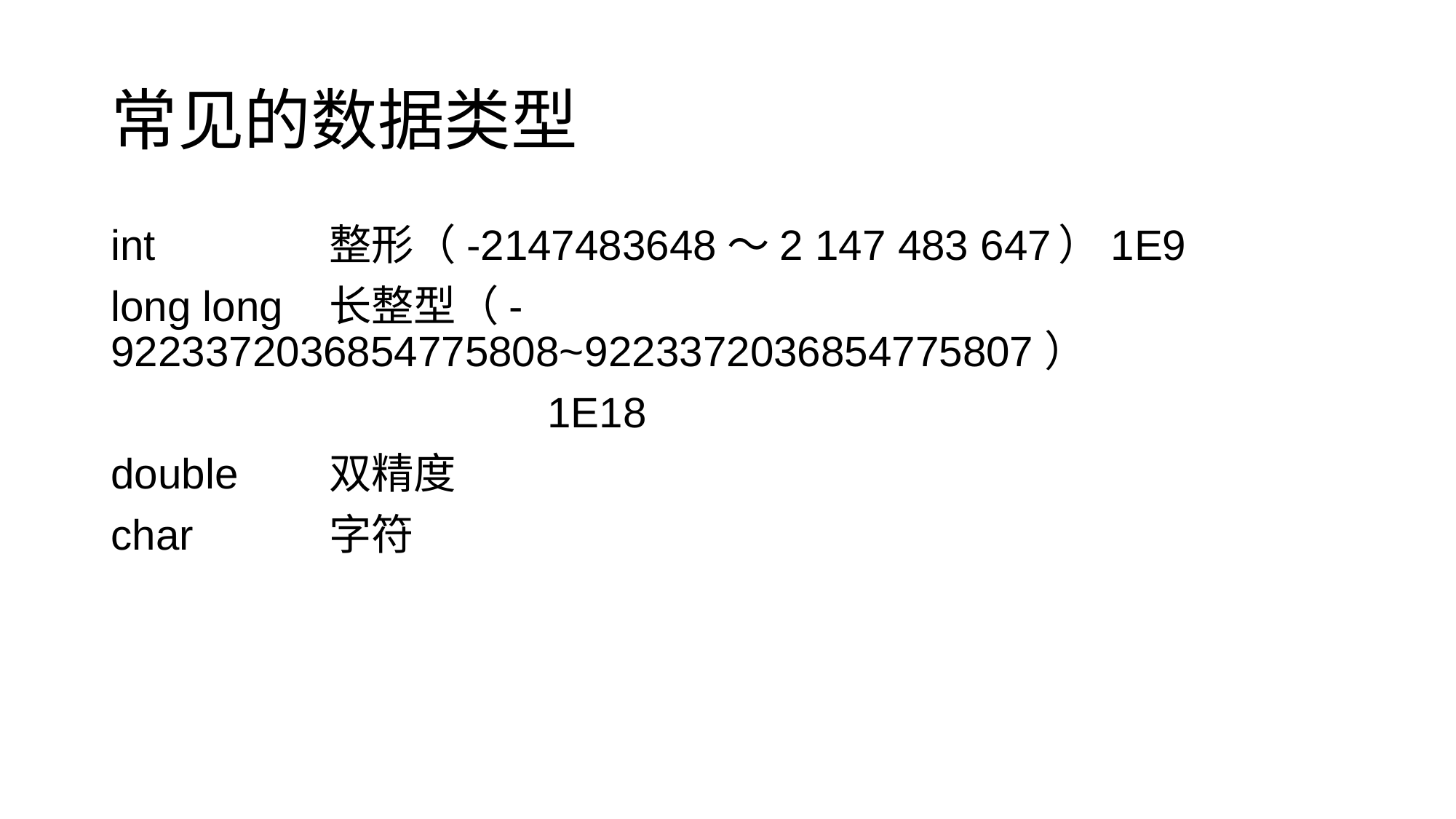

# 常见的数据类型
int		整形（-2147483648～2 147 483 647 ）1E9
long long 	长整型（-9223372036854775808~9223372036854775807）
				1E18
double	双精度
char		字符